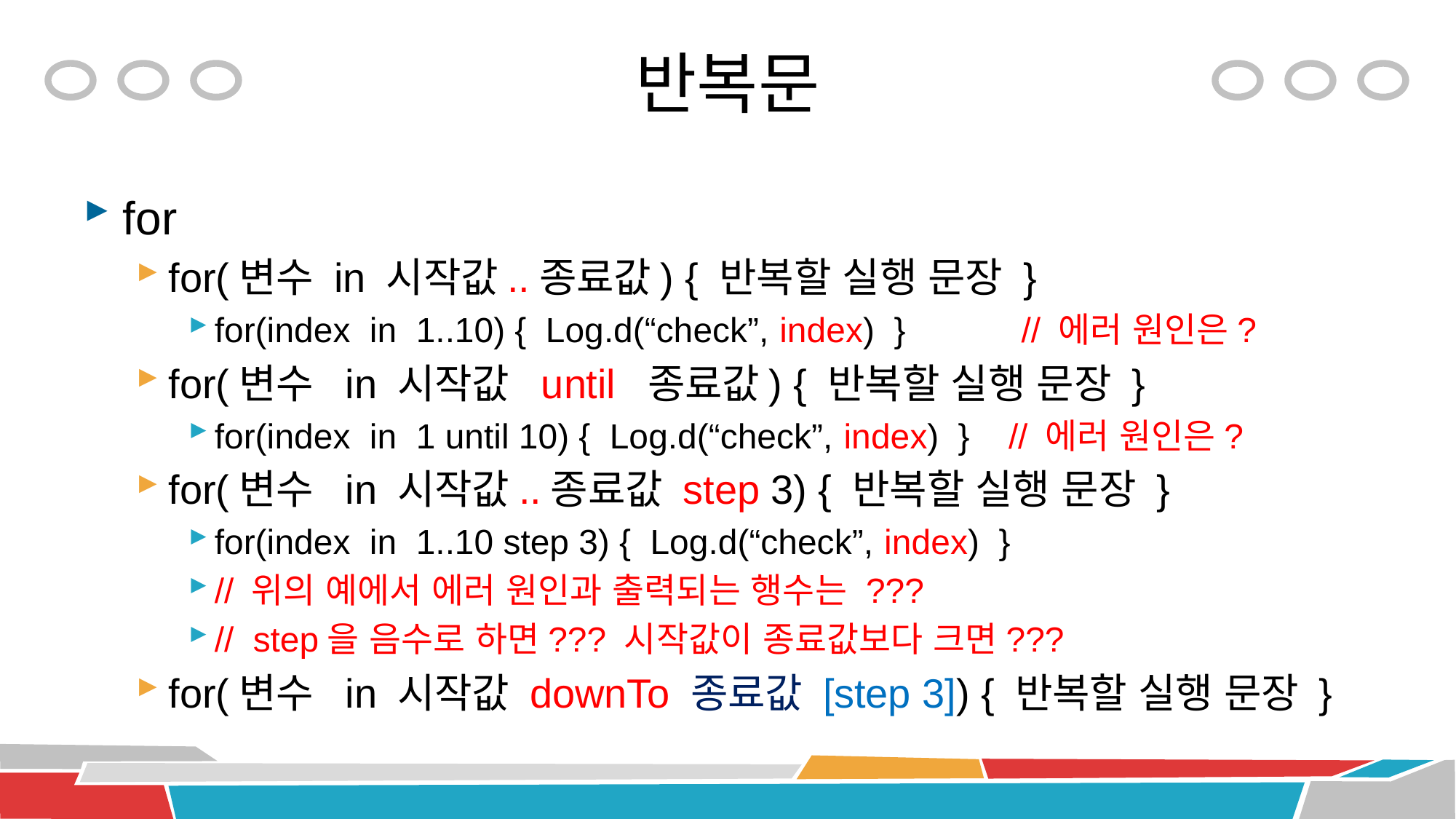

# 반복문
for
for(변수 in 시작값..종료값) { 반복할 실행 문장 }
for(index  in  1..10) {  Log.d(“check”, index)  }            // 에러 원인은?
for(변수  in 시작값  until  종료값) { 반복할 실행 문장 }
for(index  in  1 until 10) {  Log.d(“check”, index)  }    // 에러 원인은?
for(변수  in 시작값..종료값 step 3) { 반복할 실행 문장 }
for(index  in  1..10 step 3) {  Log.d(“check”, index)  }
// 위의 예에서 에러 원인과 출력되는 행수는 ???
//  step을 음수로 하면??? 시작값이 종료값보다 크면???
for(변수  in 시작값 downTo 종료값 [step 3]) { 반복할 실행 문장 }